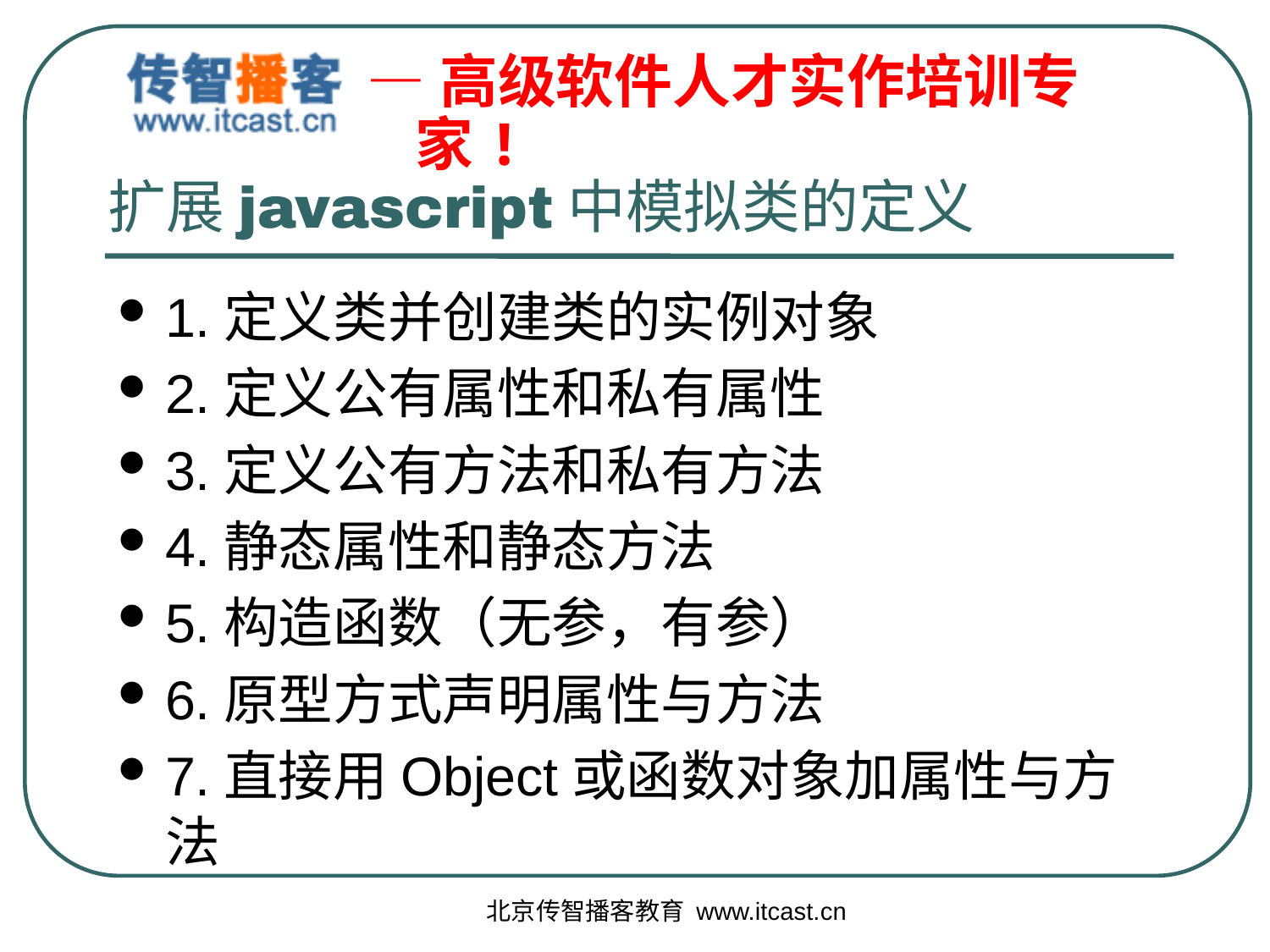

# 扩展javascript中模拟类的定义
1.定义类并创建类的实例对象
2.定义公有属性和私有属性
3.定义公有方法和私有方法
4.静态属性和静态方法
5.构造函数（无参，有参）
6.原型方式声明属性与方法
7.直接用Object或函数对象加属性与方法
北京传智播客教育 www.itcast.cn